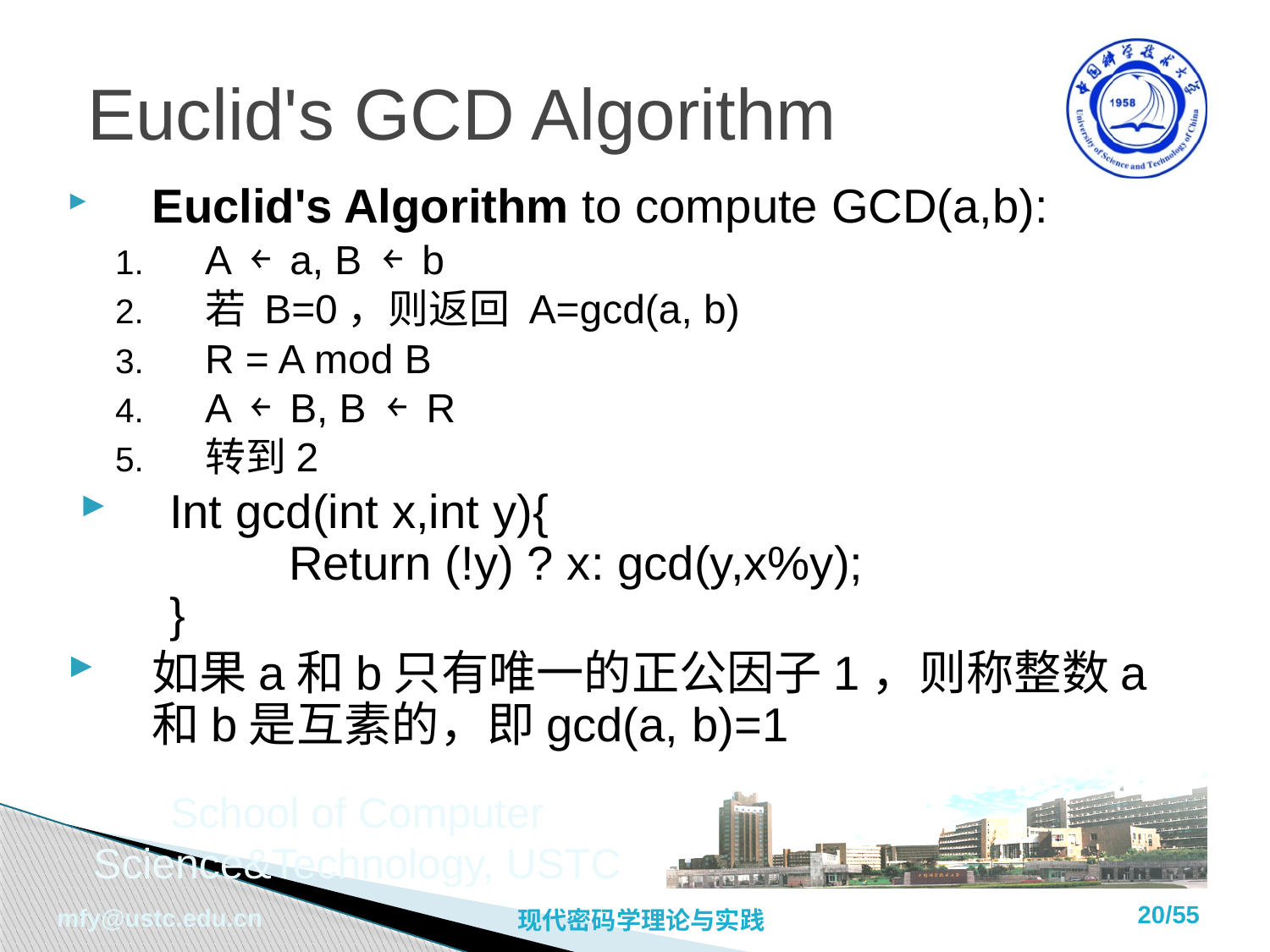

# Euclid's GCD Algorithm
Euclid's Algorithm to compute GCD(a,b):
A ￩ a, B ￩ b
若 B=0，则返回 A=gcd(a, b)
R = A mod B
A ￩ B, B ￩ R
转到2
Int gcd(int x,int y){
         Return (!y) ? x: gcd(y,x%y);
}
如果a和b只有唯一的正公因子1，则称整数a和b是互素的，即gcd(a, b)=1